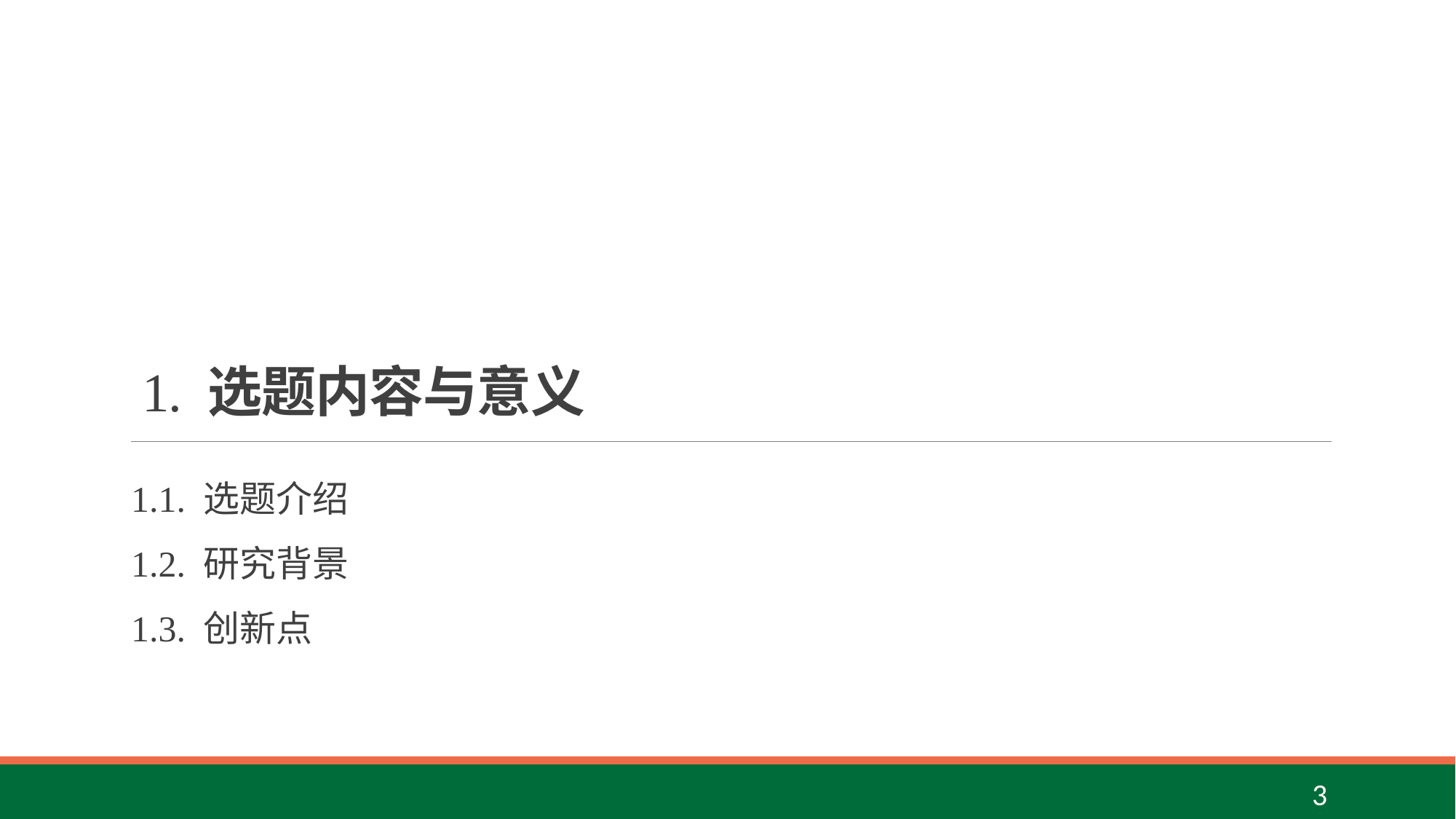

# 1. 选题内容与意义
1.1. 选题介绍
1.2. 研究背景
1.3. 创新点
3